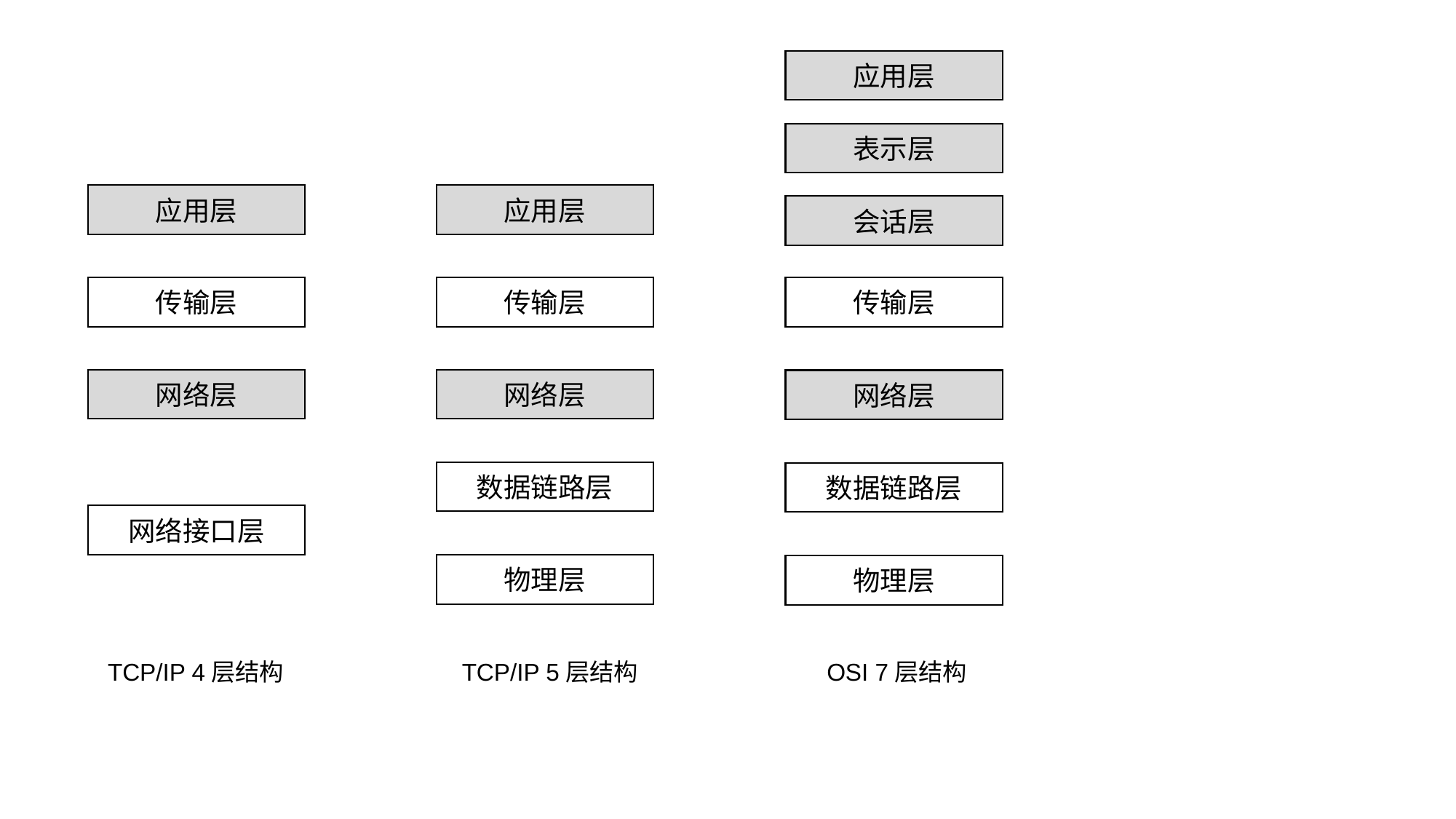

应用层
表示层
应用层
应用层
会话层
传输层
传输层
传输层
网络层
网络层
网络层
数据链路层
数据链路层
网络接口层
物理层
物理层
TCP/IP 4层结构
TCP/IP 5层结构
OSI 7层结构